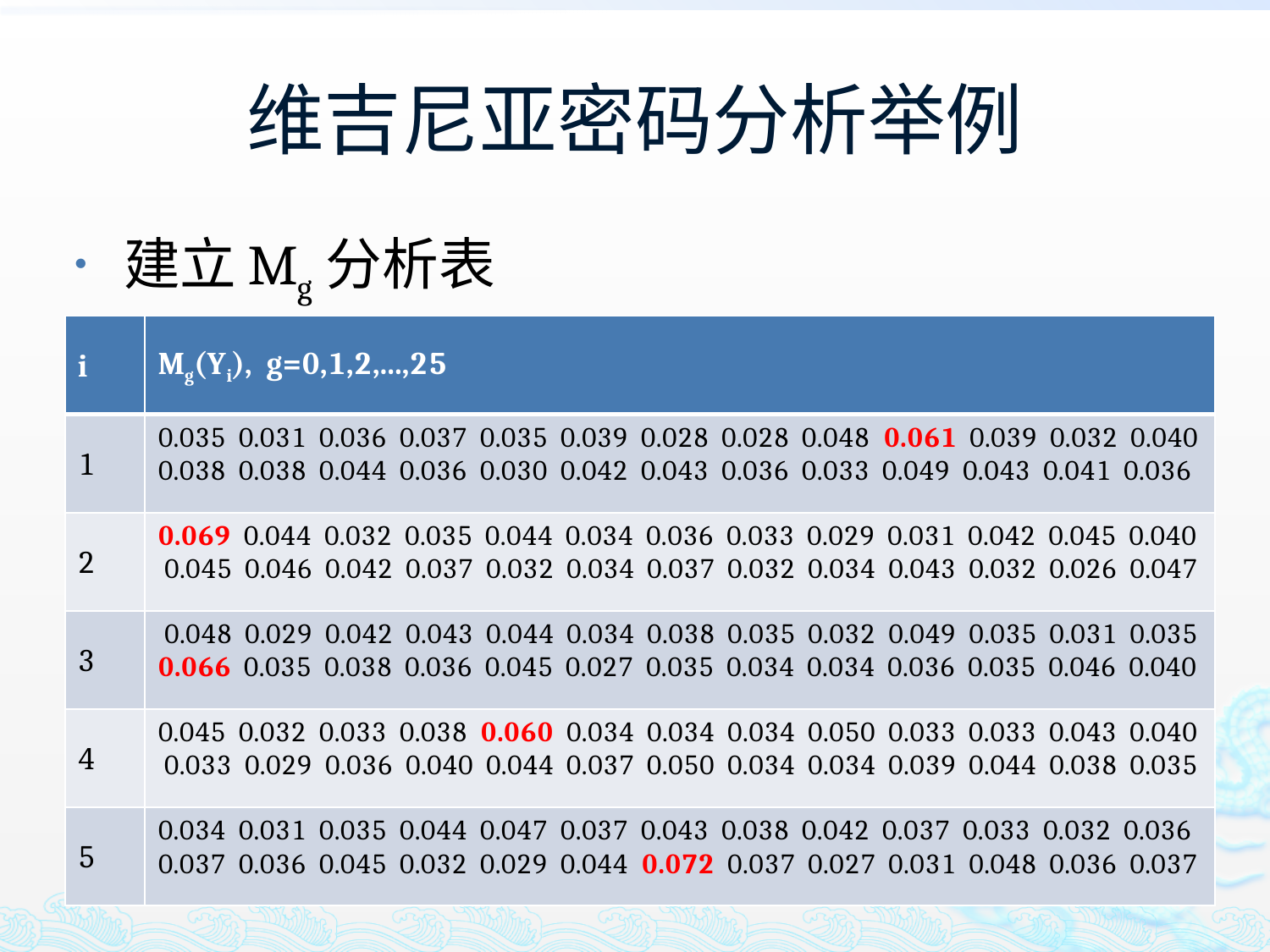

# 维吉尼亚密码分析举例
建立Mg分析表
| i | Mg(Yi), g=0,1,2,...,25 |
| --- | --- |
| 1 | 0.035 0.031 0.036 0.037 0.035 0.039 0.028 0.028 0.048 0.061 0.039 0.032 0.040 0.038 0.038 0.044 0.036 0.030 0.042 0.043 0.036 0.033 0.049 0.043 0.041 0.036 |
| 2 | 0.069 0.044 0.032 0.035 0.044 0.034 0.036 0.033 0.029 0.031 0.042 0.045 0.040 0.045 0.046 0.042 0.037 0.032 0.034 0.037 0.032 0.034 0.043 0.032 0.026 0.047 |
| 3 | 0.048 0.029 0.042 0.043 0.044 0.034 0.038 0.035 0.032 0.049 0.035 0.031 0.035 0.066 0.035 0.038 0.036 0.045 0.027 0.035 0.034 0.034 0.036 0.035 0.046 0.040 |
| 4 | 0.045 0.032 0.033 0.038 0.060 0.034 0.034 0.034 0.050 0.033 0.033 0.043 0.040 0.033 0.029 0.036 0.040 0.044 0.037 0.050 0.034 0.034 0.039 0.044 0.038 0.035 |
| 5 | 0.034 0.031 0.035 0.044 0.047 0.037 0.043 0.038 0.042 0.037 0.033 0.032 0.036 0.037 0.036 0.045 0.032 0.029 0.044 0.072 0.037 0.027 0.031 0.048 0.036 0.037 |